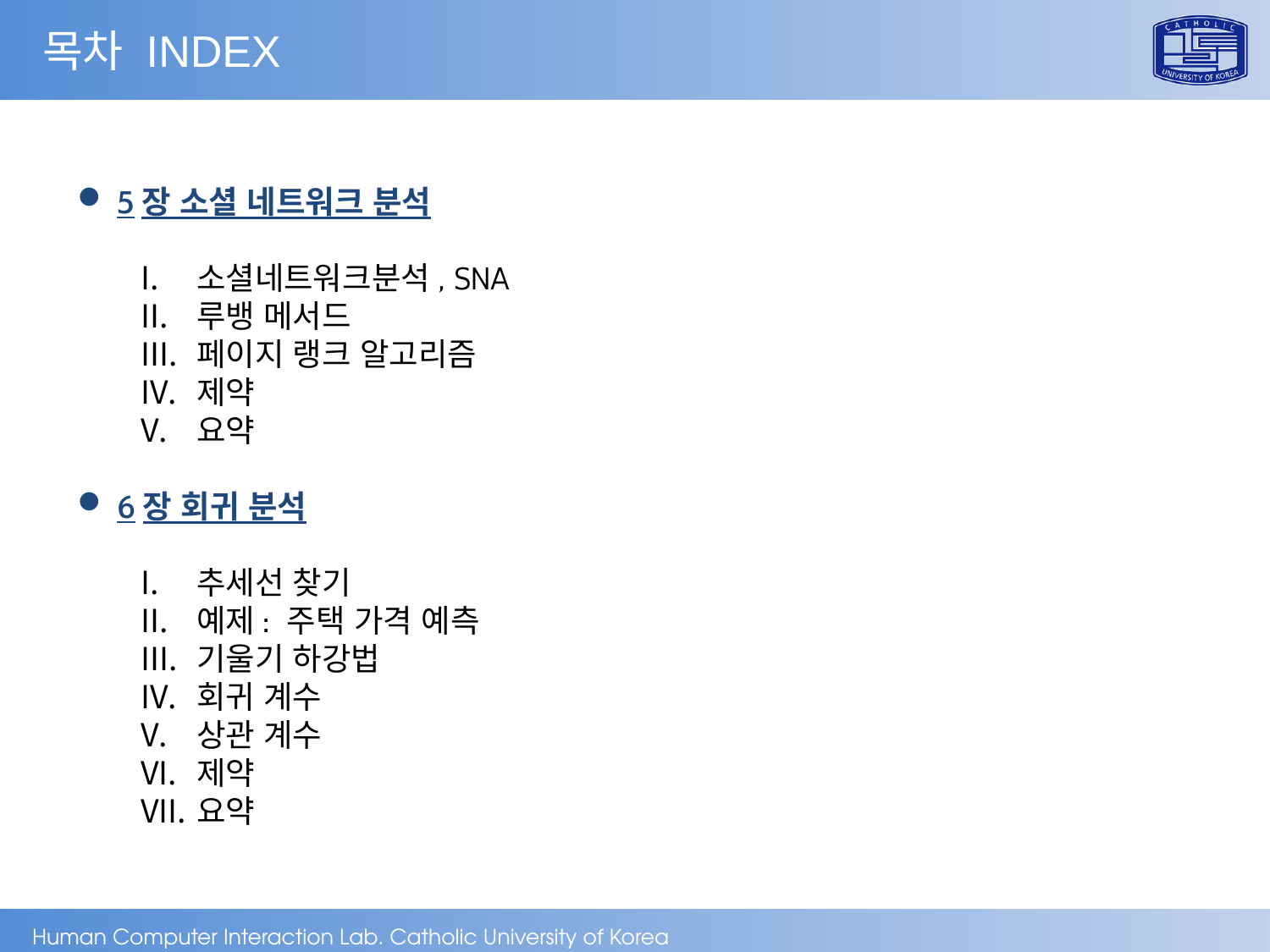

목차 INDEX
5장 소셜 네트워크 분석

소셜네트워크분석, SNA
루뱅 메서드
페이지 랭크 알고리즘
제약
요약

6장 회귀 분석

추세선 찾기
예제: 주택 가격 예측
기울기 하강법
회귀 계수
상관 계수
제약
요약